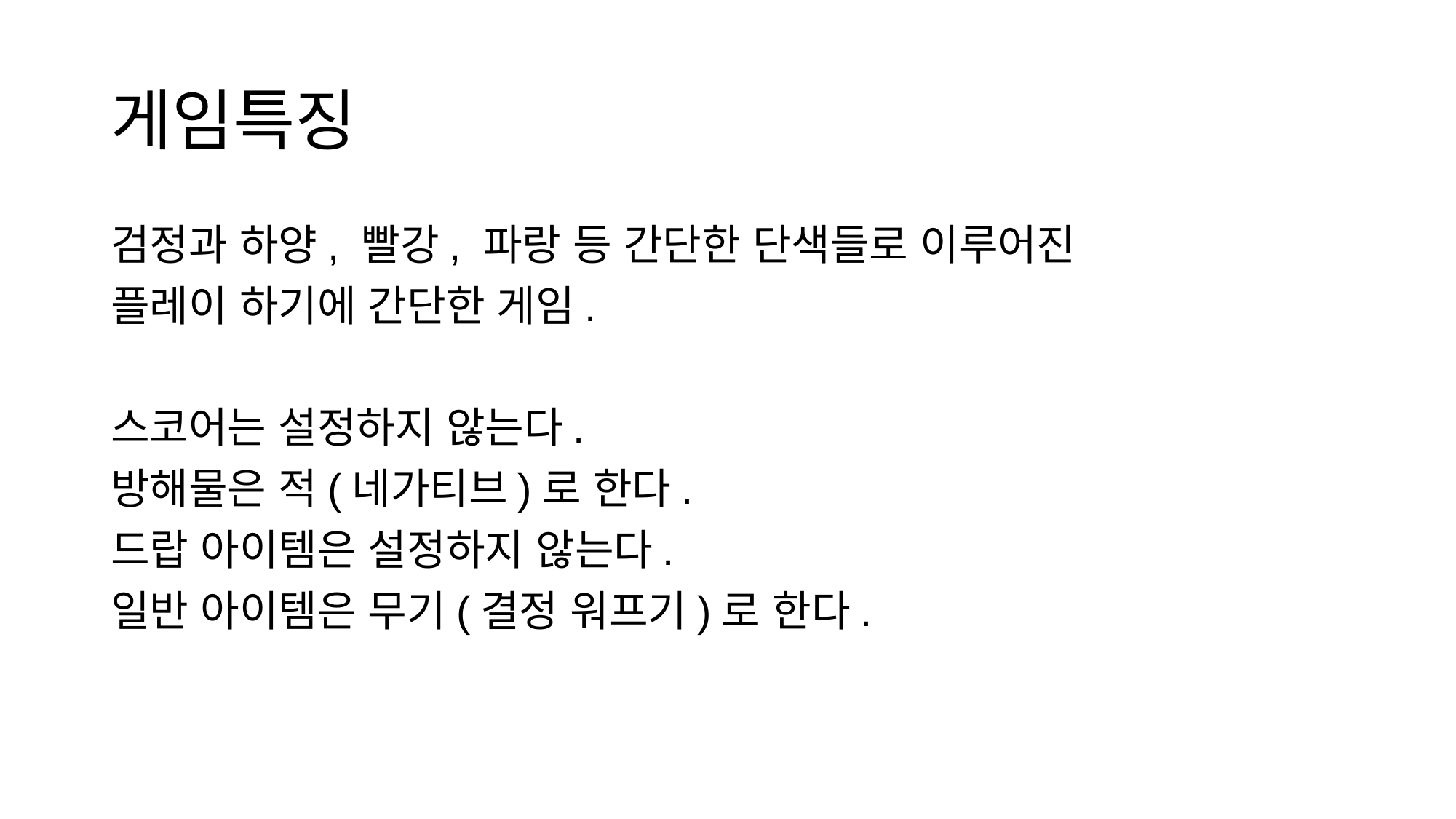

# 게임특징
검정과 하양, 빨강, 파랑 등 간단한 단색들로 이루어진
플레이 하기에 간단한 게임.

스코어는 설정하지 않는다.
방해물은 적(네가티브)로 한다.
드랍 아이템은 설정하지 않는다.
일반 아이템은 무기(결정 워프기)로 한다.